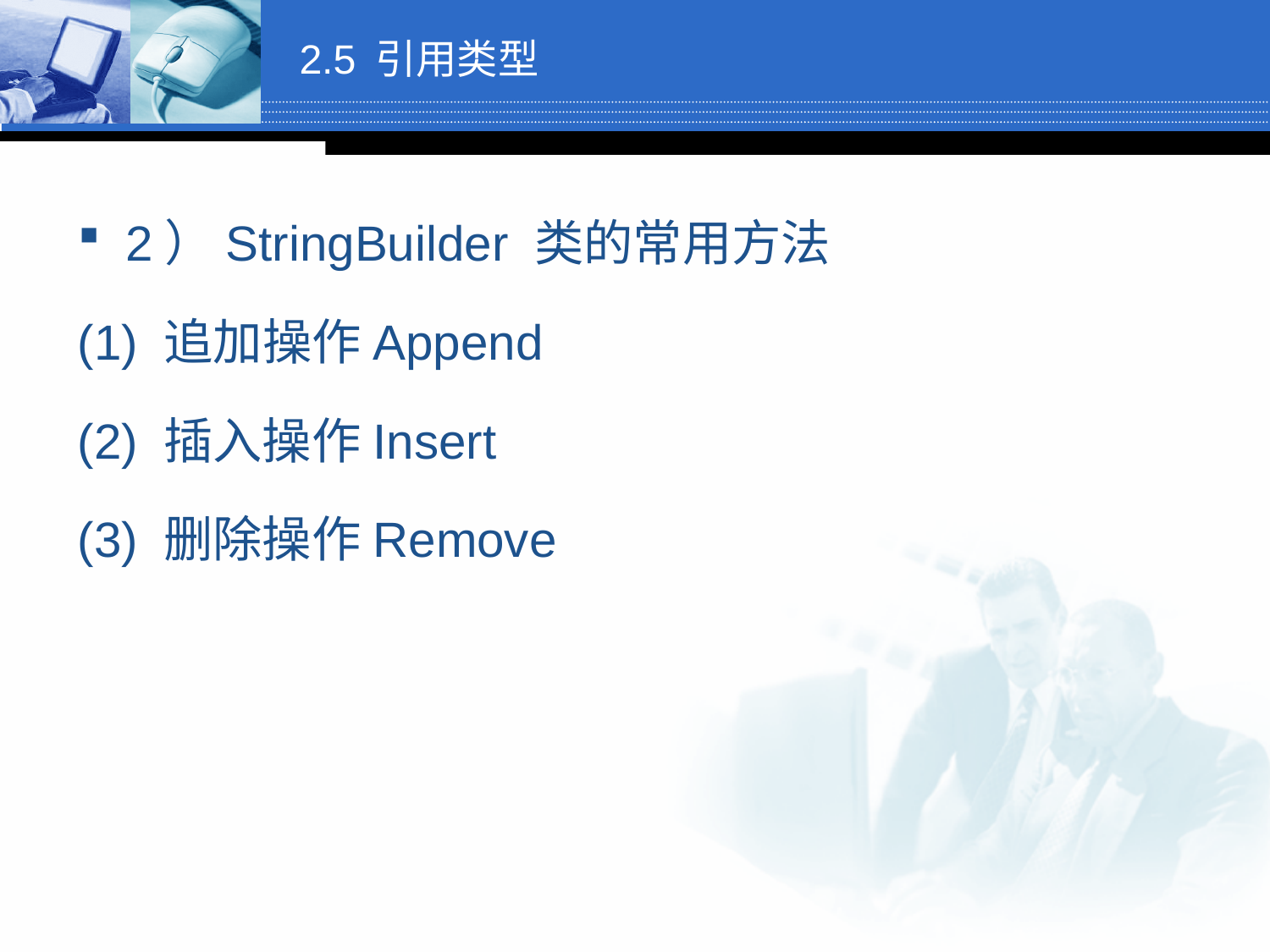

# 2.5 引用类型
2）StringBuilder 类的常用方法
(1) 追加操作Append
(2) 插入操作Insert
(3) 删除操作Remove